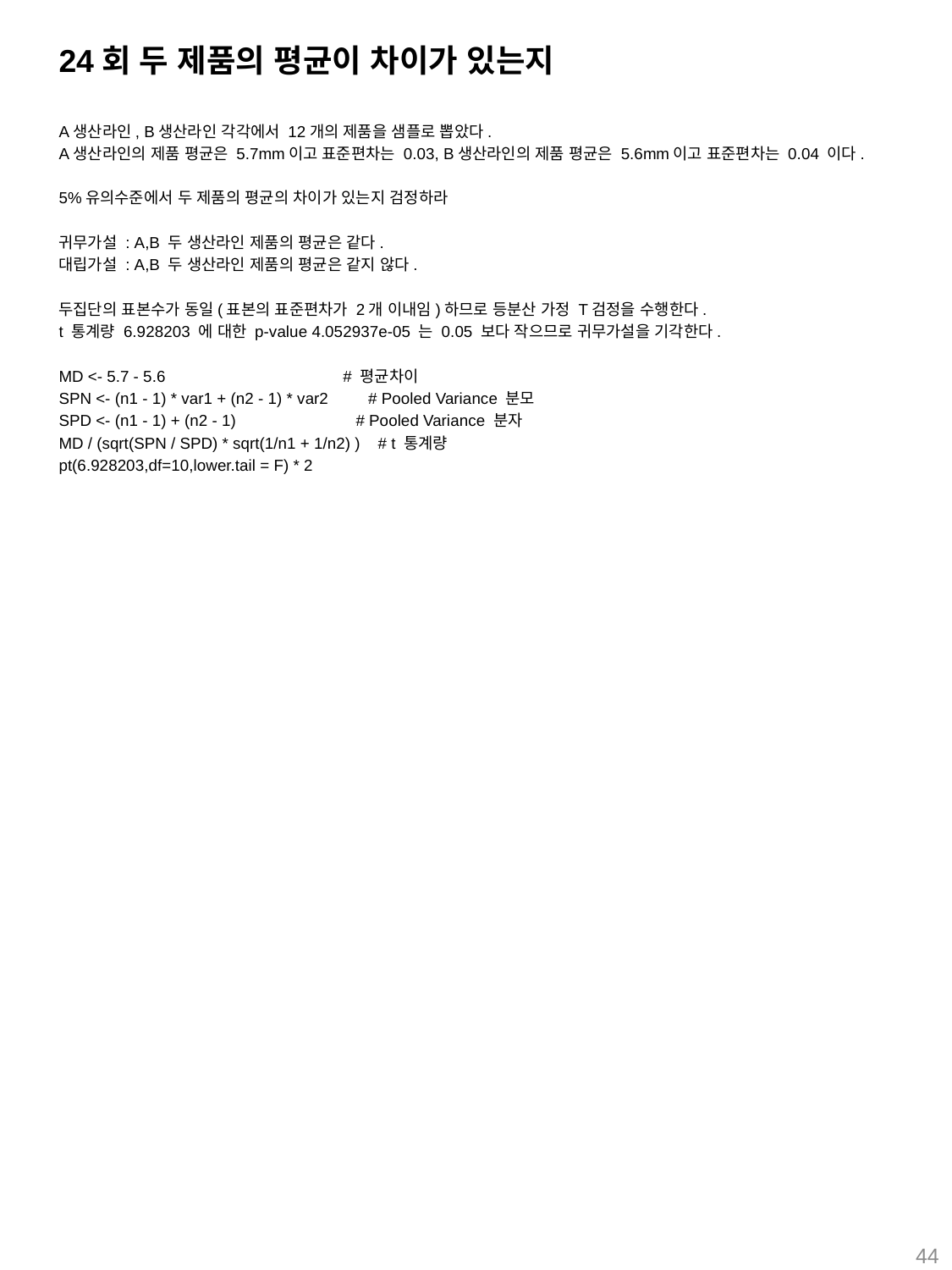

# 24회 두 제품의 평균이 차이가 있는지
A생산라인, B생산라인 각각에서 12개의 제품을 샘플로 뽑았다.
A생산라인의 제품 평균은 5.7mm이고 표준편차는 0.03, B생산라인의 제품 평균은 5.6mm이고 표준편차는 0.04 이다.

5%유의수준에서 두 제품의 평균의 차이가 있는지 검정하라

귀무가설 : A,B 두 생산라인 제품의 평균은 같다.
대립가설 : A,B 두 생산라인 제품의 평균은 같지 않다.

두집단의 표본수가 동일(표본의 표준편차가 2개 이내임)하므로 등분산 가정 T검정을 수행한다.
t 통계량 6.928203 에 대한 p-value 4.052937e-05 는 0.05 보다 작으므로 귀무가설을 기각한다.

MD <- 5.7 - 5.6                                        # 평균차이
SPN <- (n1 - 1) * var1 + (n2 - 1) * var2         # Pooled Variance 분모
SPD <- (n1 - 1) + (n2 - 1)                           # Pooled Variance 분자
MD / (sqrt(SPN / SPD) * sqrt(1/n1 + 1/n2) )    # t 통계량
pt(6.928203,df=10,lower.tail = F) * 2
44